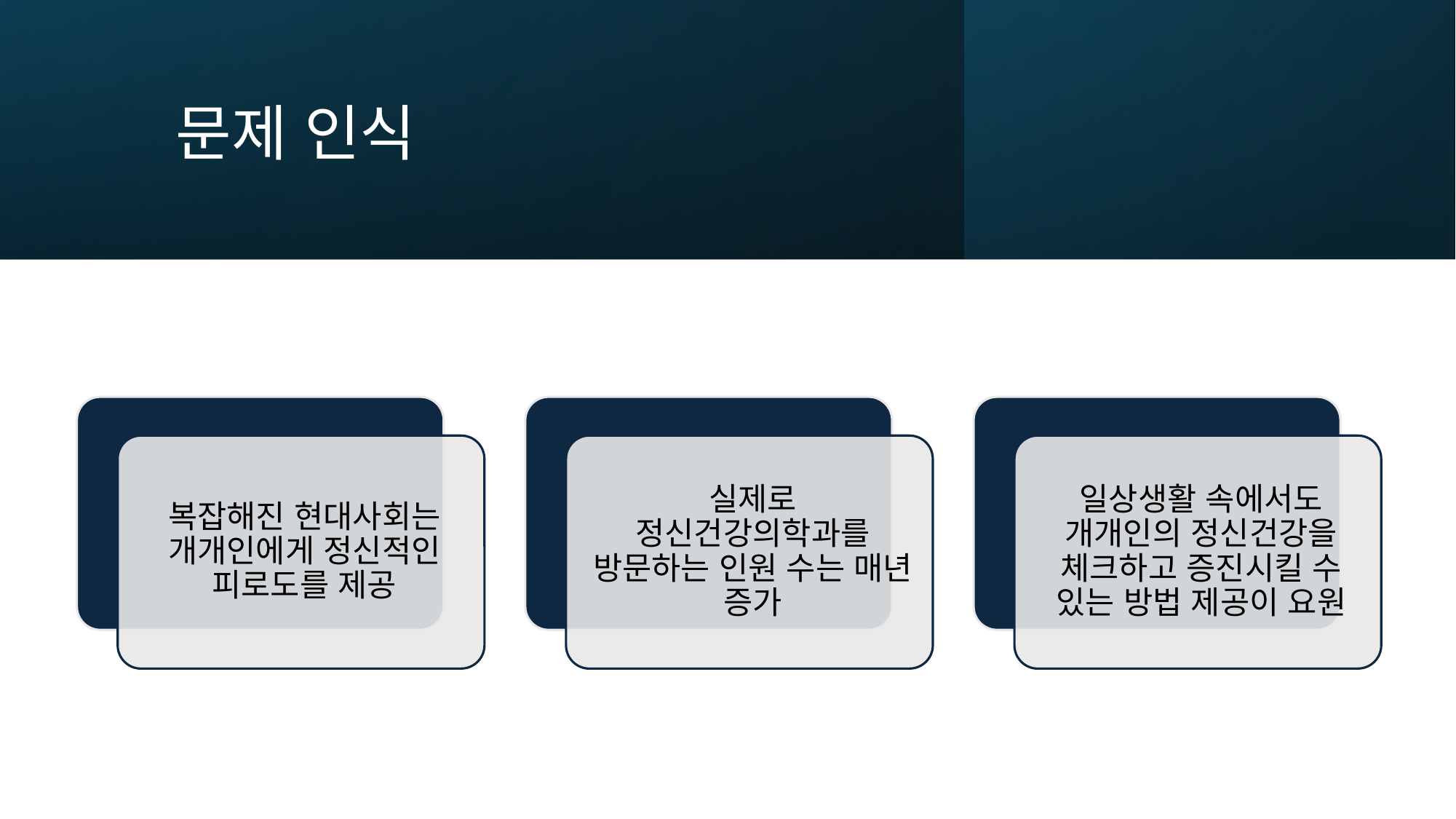

# 문제 인식
복잡해진 현대사회는 개개인에게 정신적인 피로도를 제공
실제로 정신건강의학과를 방문하는 인원 수는 매년 증가
일상생활 속에서도 개개인의 정신건강을 체크하고 증진시킬 수 있는 방법 제공이 요원